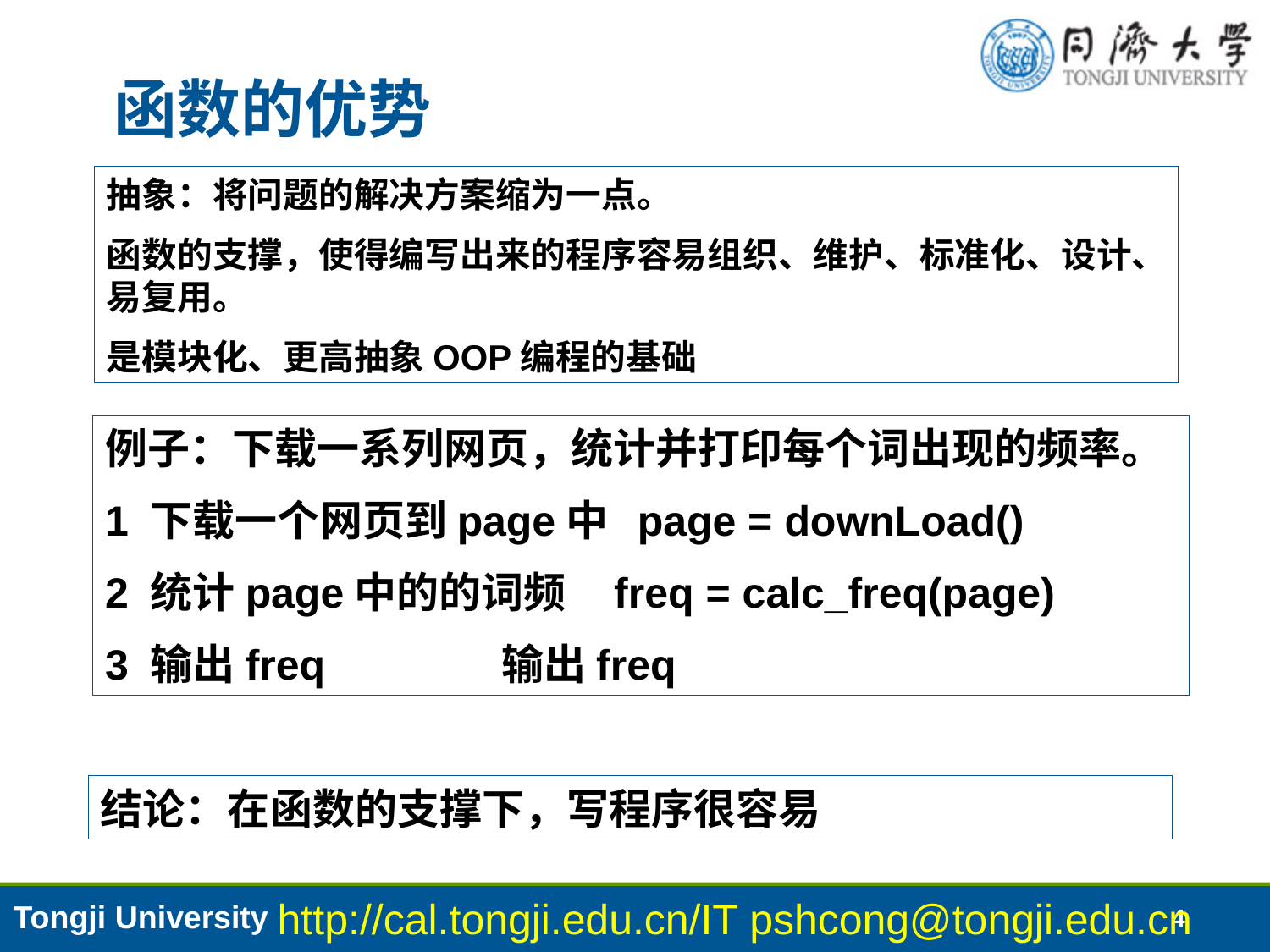

# 函数的优势
抽象：将问题的解决方案缩为一点。
函数的支撑，使得编写出来的程序容易组织、维护、标准化、设计、易复用。
是模块化、更高抽象OOP编程的基础
例子：下载一系列网页，统计并打印每个词出现的频率。
1 下载一个网页到page中  page = downLoad()
2 统计page中的的词频    freq = calc_freq(page)
3 输出freq              输出freq
结论：在函数的支撑下，写程序很容易